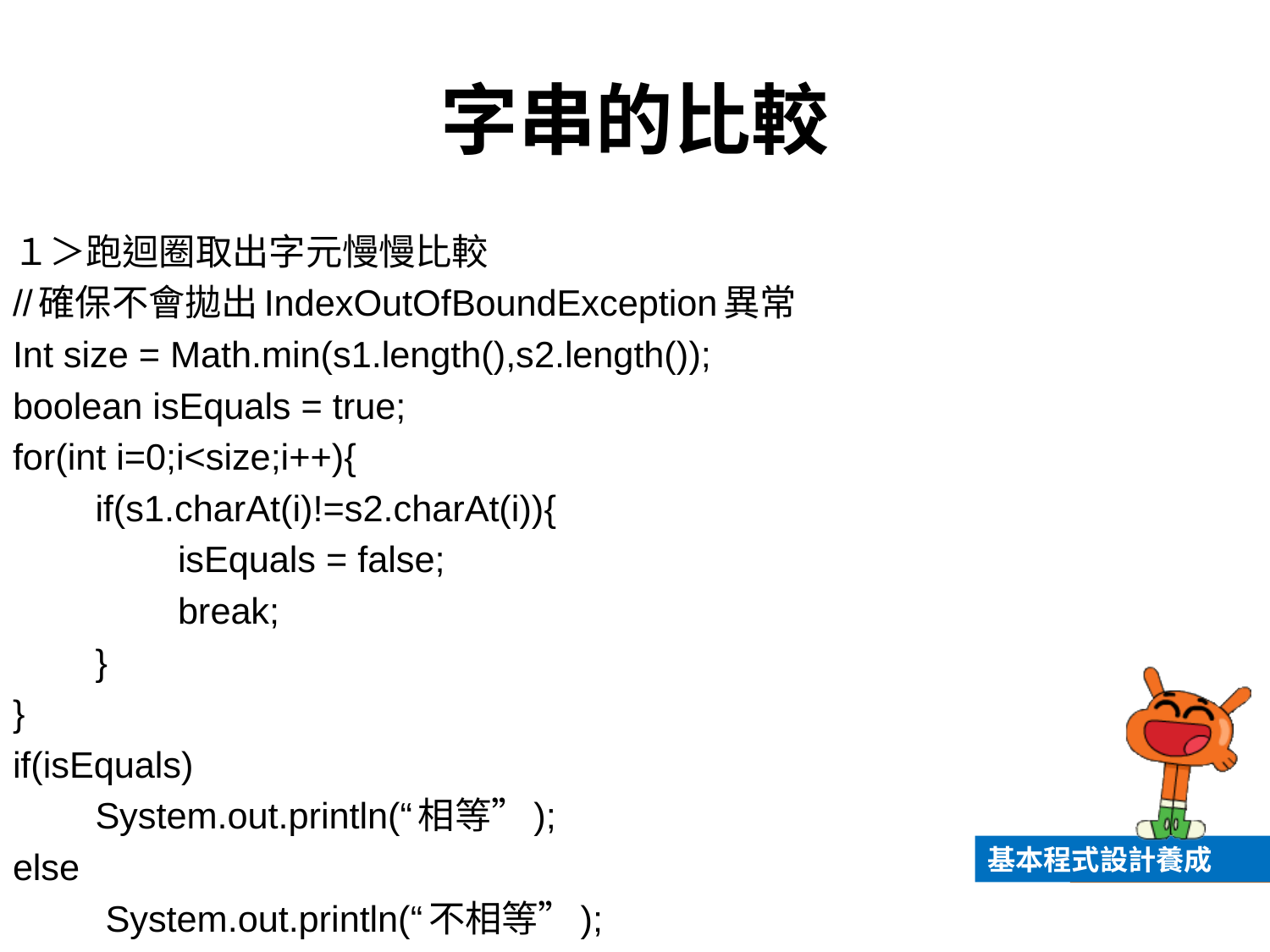

# 字串的比較
１＞跑迴圈取出字元慢慢比較
//確保不會拋出IndexOutOfBoundException異常
Int size = Math.min(s1.length(),s2.length());
boolean isEquals = true;
for(int i=0;i<size;i++){
	if(s1.charAt(i)!=s2.charAt(i)){
		isEquals = false;
		break;
	}
}
if(isEquals)
	System.out.println(“相等”);
else
	 System.out.println(“不相等”);